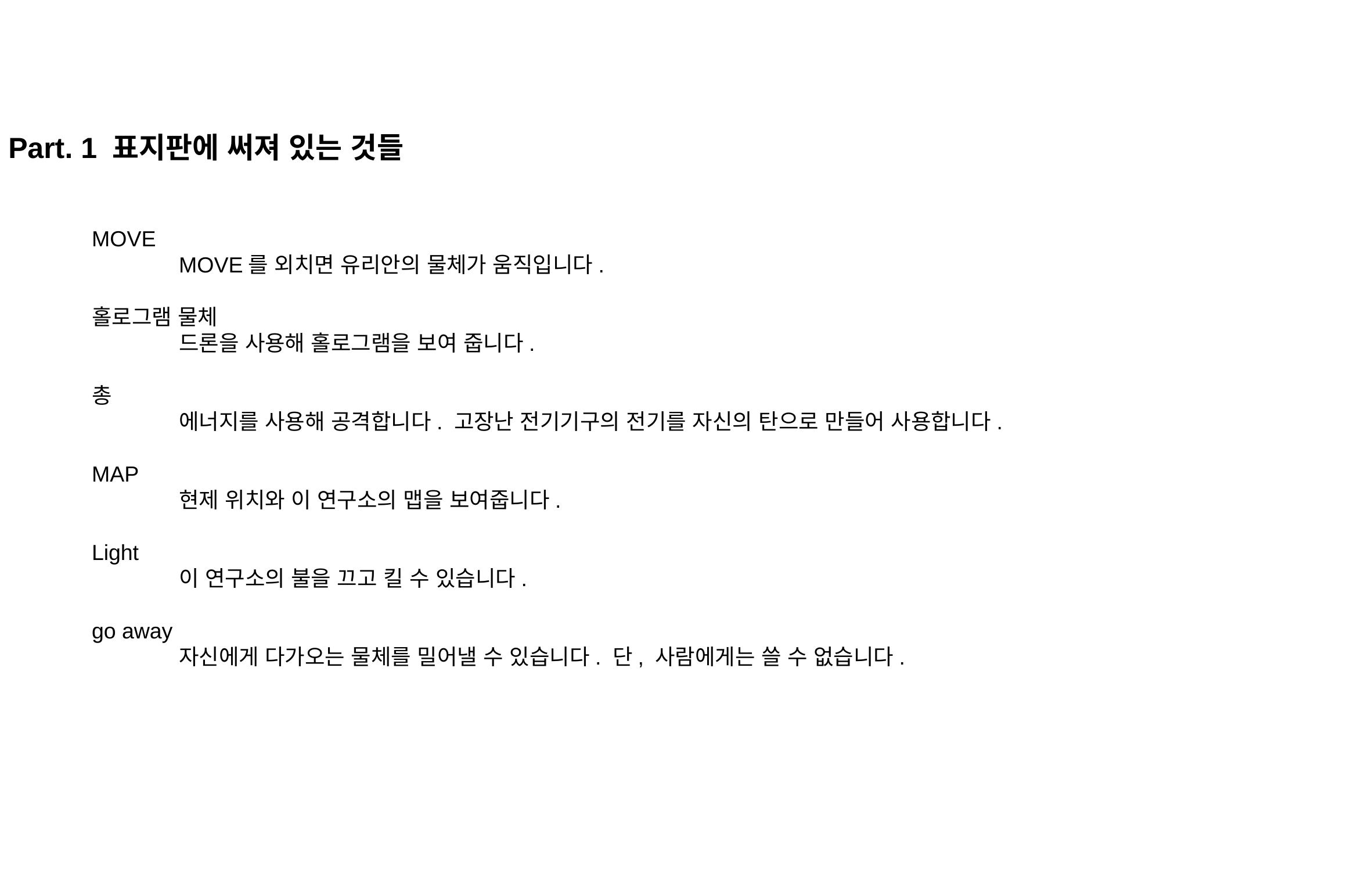

Part. 1 표지판에 써져 있는 것들
MOVE
	MOVE를 외치면 유리안의 물체가 움직입니다.

홀로그램 물체
	드론을 사용해 홀로그램을 보여 줍니다.

총
	에너지를 사용해 공격합니다. 고장난 전기기구의 전기를 자신의 탄으로 만들어 사용합니다.

MAP
	현제 위치와 이 연구소의 맵을 보여줍니다.

Light
	이 연구소의 불을 끄고 킬 수 있습니다.

go away
	자신에게 다가오는 물체를 밀어낼 수 있습니다. 단, 사람에게는 쓸 수 없습니다.